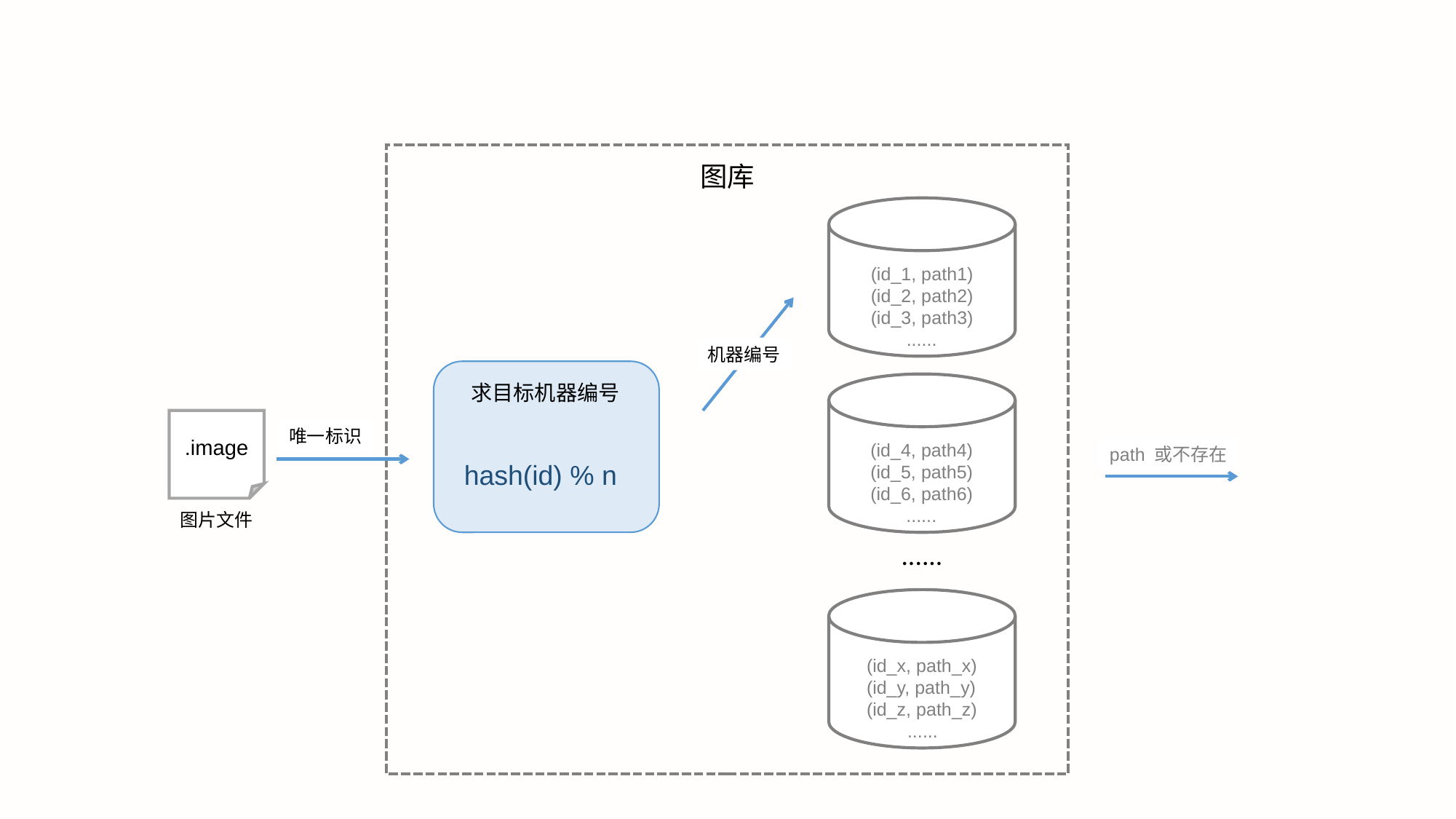

图库

(id_1, path1)
(id_2, path2)
(id_3, path3)
       ......

(id_4, path4)
(id_5, path5)
(id_6, path6)
       ......
......

(id_x, path_x)
(id_y, path_y)
(id_z, path_z)
        ......
机器编号

求目标机器编号
hash(id) % n
.image
图片文件
唯一标识
path 或不存在